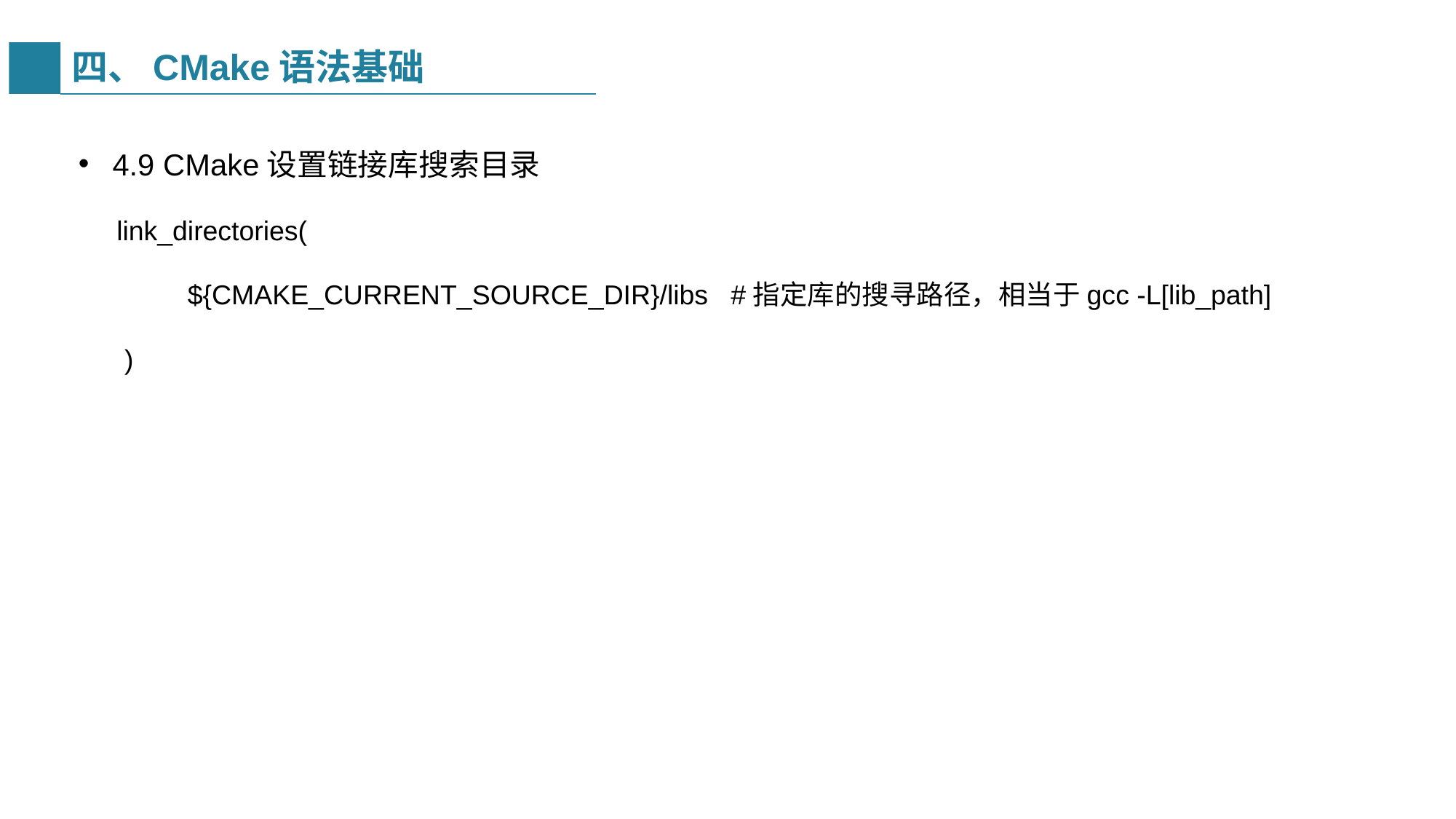

# 四、CMake语法基础
4.9 CMake设置链接库搜索目录
     link_directories(
    	${CMAKE_CURRENT_SOURCE_DIR}/libs   #指定库的搜寻路径，相当于gcc -L[lib_path]
      )

21